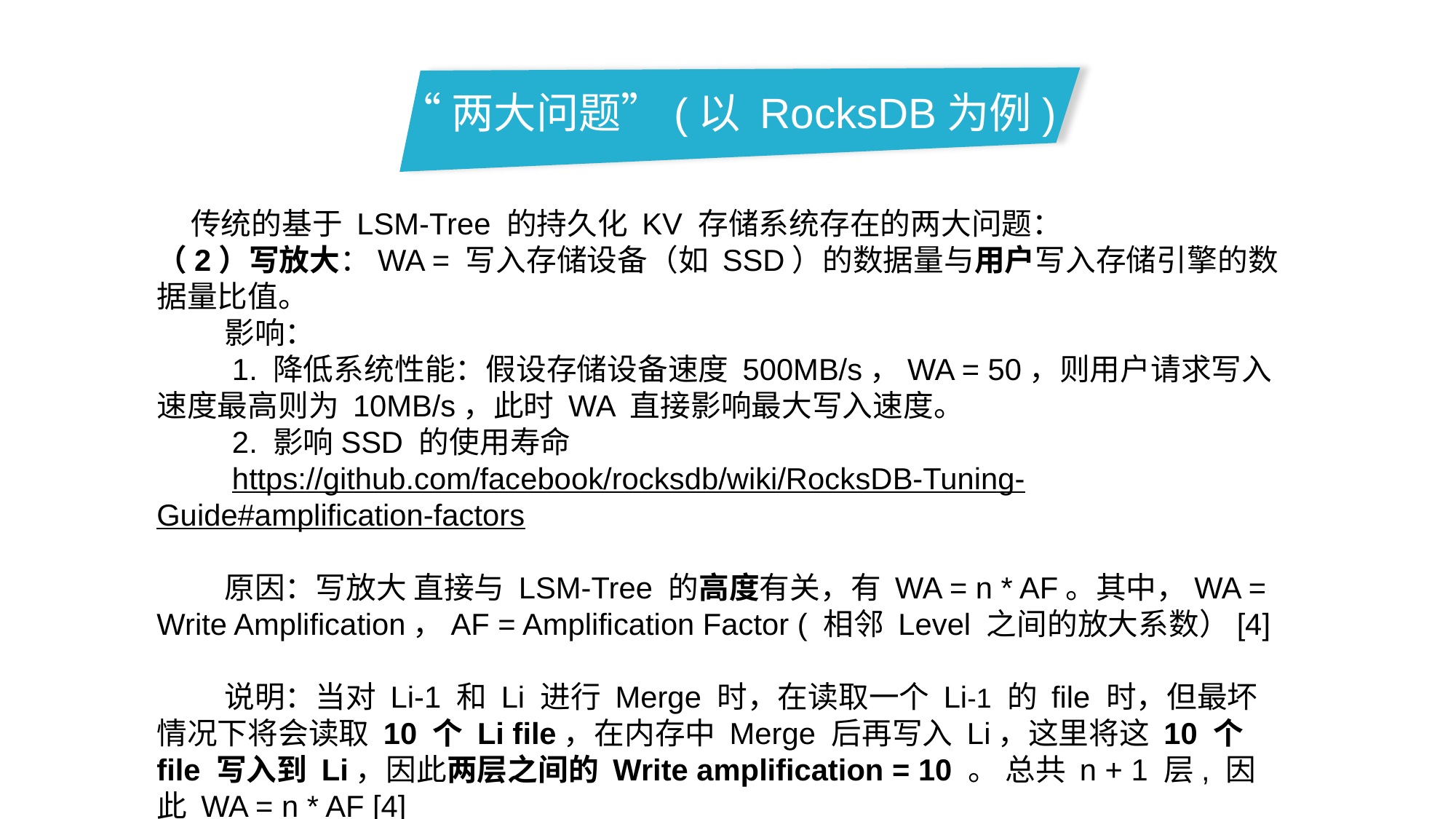

“两大问题”(以 RocksDB为例)
    传统的基于 LSM-Tree 的持久化 KV 存储系统存在的两大问题：
（2）写放大：WA = 写入存储设备（如 SSD）的数据量与用户写入存储引擎的数据量比值。
         影响：
         1. 降低系统性能：假设存储设备速度 500MB/s，WA = 50，则用户请求写入速度最高则为 10MB/s，此时 WA 直接影响最大写入速度。
         2. 影响SSD 的使用寿命
         https://github.com/facebook/rocksdb/wiki/RocksDB-Tuning-Guide#amplification-factors

         原因：写放大 直接与 LSM-Tree 的高度有关，有 WA = n * AF。其中，WA = Write Amplification，AF = Amplification Factor ( 相邻 Level 之间的放大系数）[4]

         说明：当对 Li-1 和 Li 进行 Merge 时，在读取一个 Li-1 的 file 时，但最坏情况下将会读取 10 个 Li file，在内存中 Merge 后再写入 Li，这里将这 10 个 file 写入到 Li，因此两层之间的 Write amplification = 10 。 总共 n + 1 层, 因此 WA = n * AF [4]